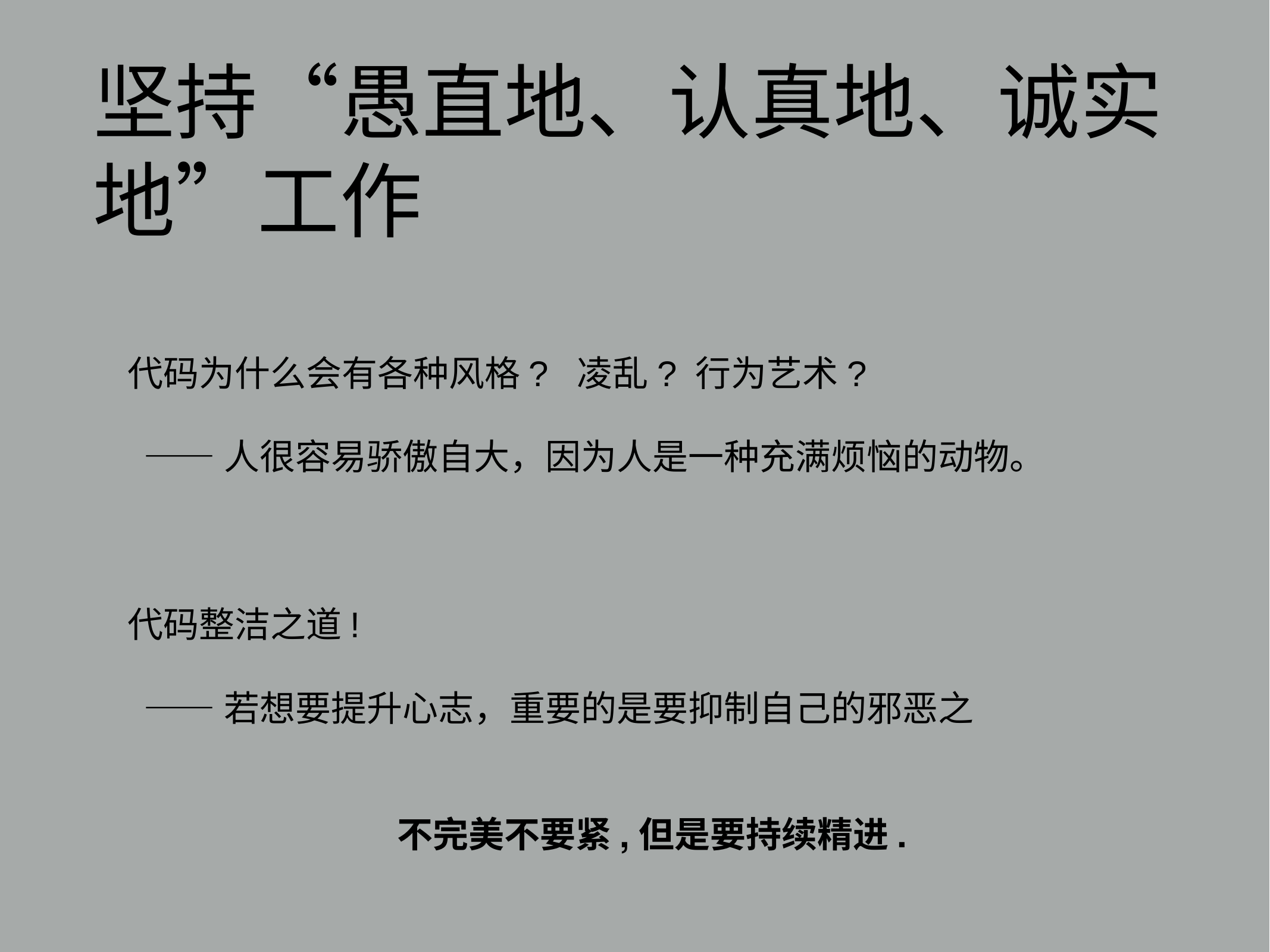

# 坚持“愚直地、认真地、诚实地”工作

代码为什么会有各种风格?  凌乱? 行为艺术?
  ——人很容易骄傲自大，因为人是一种充满烦恼的动物。

代码整洁之道!
  ——若想要提升心志，重要的是要抑制自己的邪恶之

不完美不要紧,但是要持续精进.